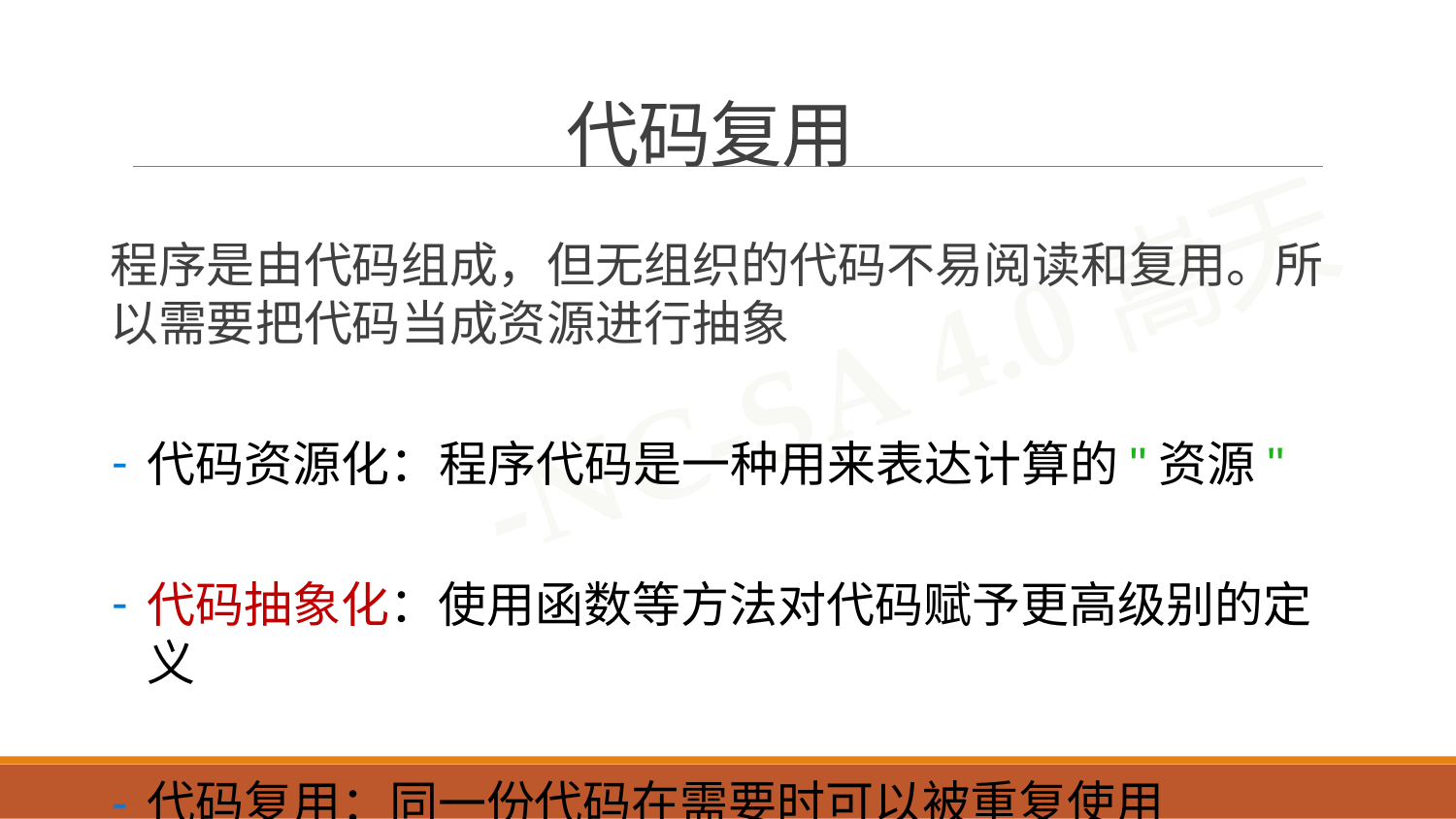

# 代码复用

程序是由代码组成，但无组织的代码不易阅读和复用。所以需要把代码当成资源进行抽象

代码资源化：程序代码是一种用来表达计算的"资源"

代码抽象化：使用函数等方法对代码赋予更高级别的定义

代码复用：同一份代码在需要时可以被重复使用